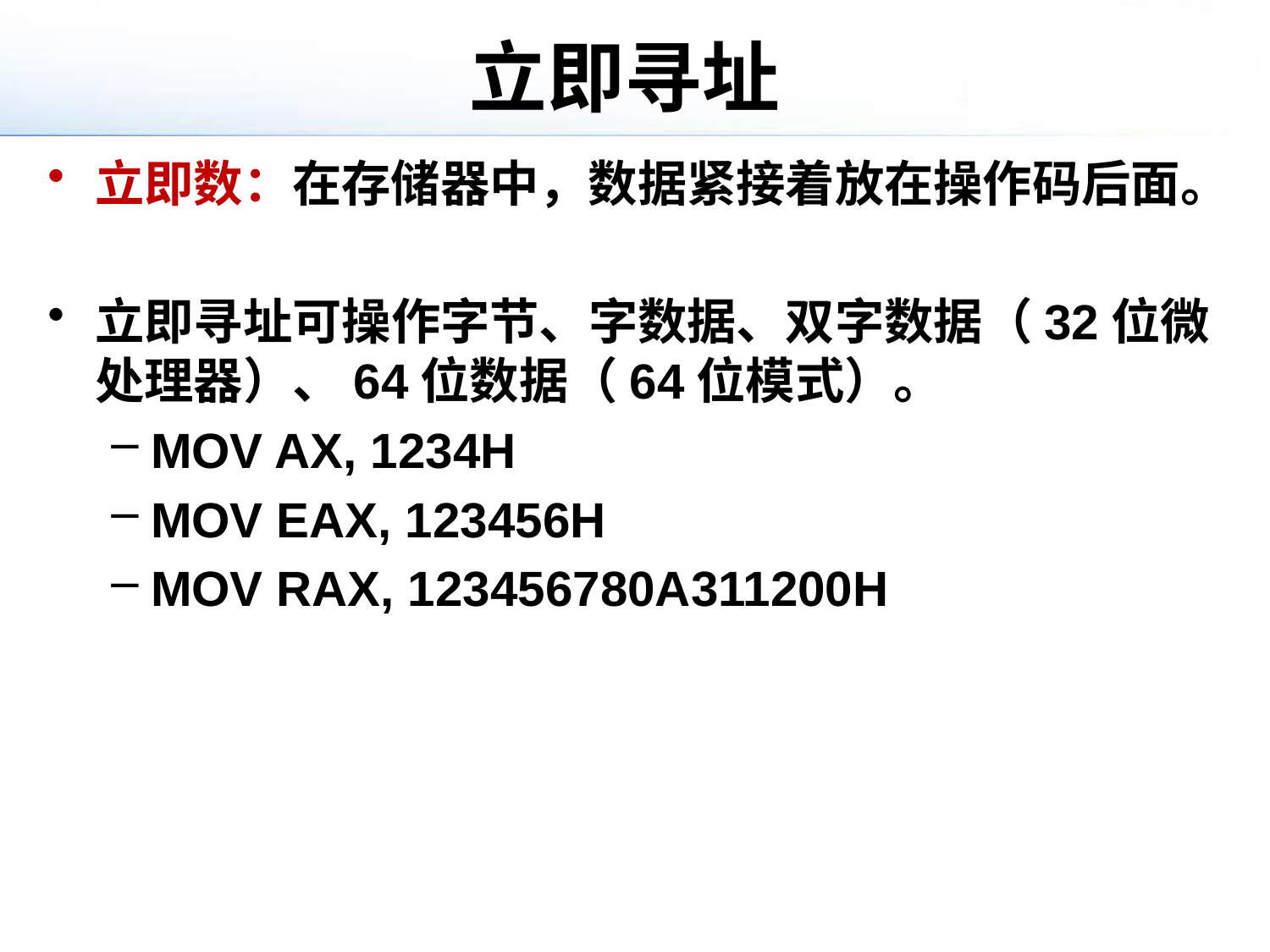

# 立即寻址
立即数：在存储器中，数据紧接着放在操作码后面。

立即寻址可操作字节、字数据、双字数据（32位微处理器）、64位数据（64位模式）。
MOV AX, 1234H
MOV EAX, 123456H
MOV RAX, 123456780A311200H